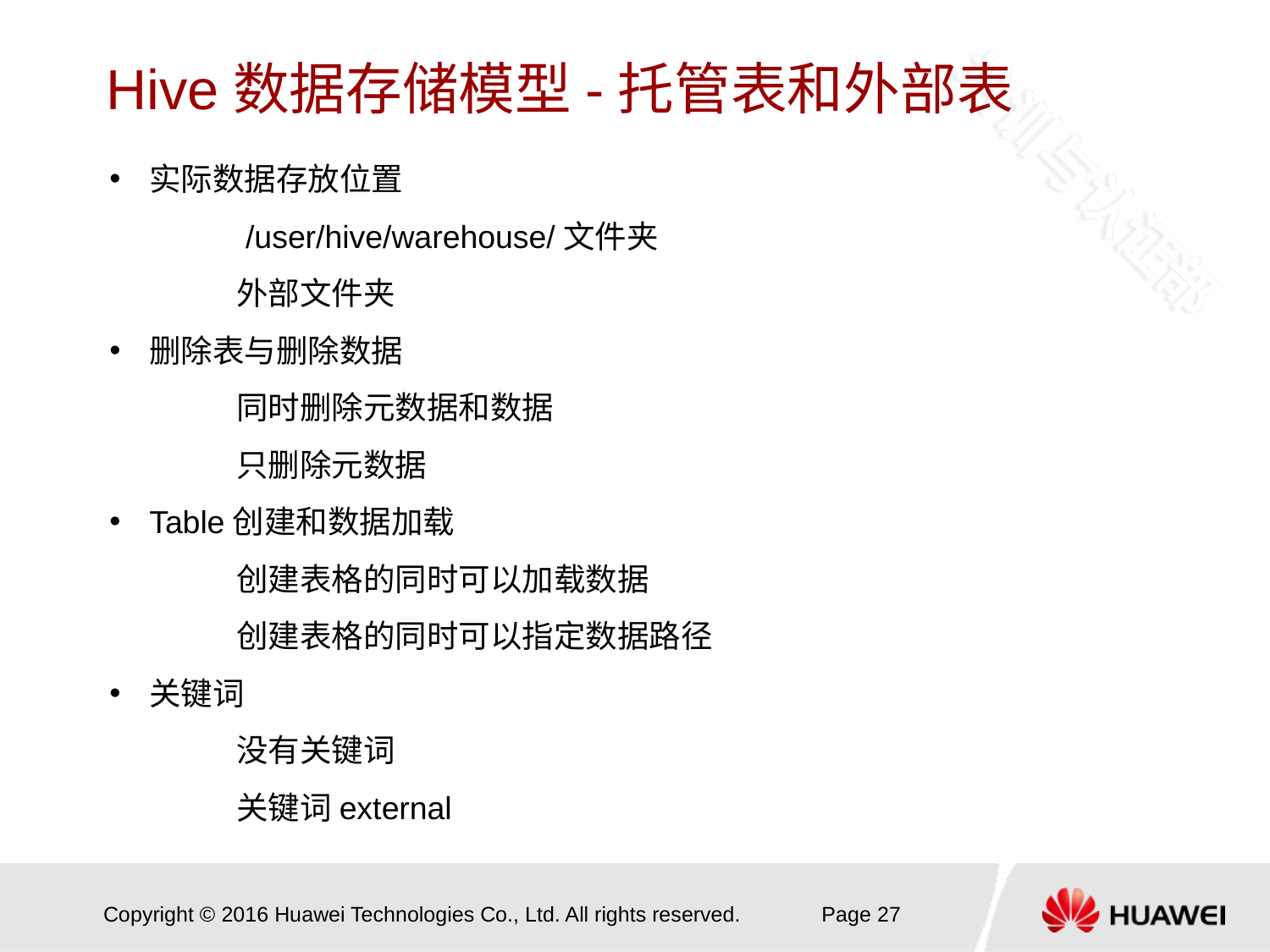

# Hive数据存储模型-托管表和外部表
实际数据存放位置
	 /user/hive/warehouse/文件夹
	外部文件夹
删除表与删除数据
	同时删除元数据和数据
	只删除元数据
Table创建和数据加载
	创建表格的同时可以加载数据
	创建表格的同时可以指定数据路径
关键词
没有关键词
关键词external